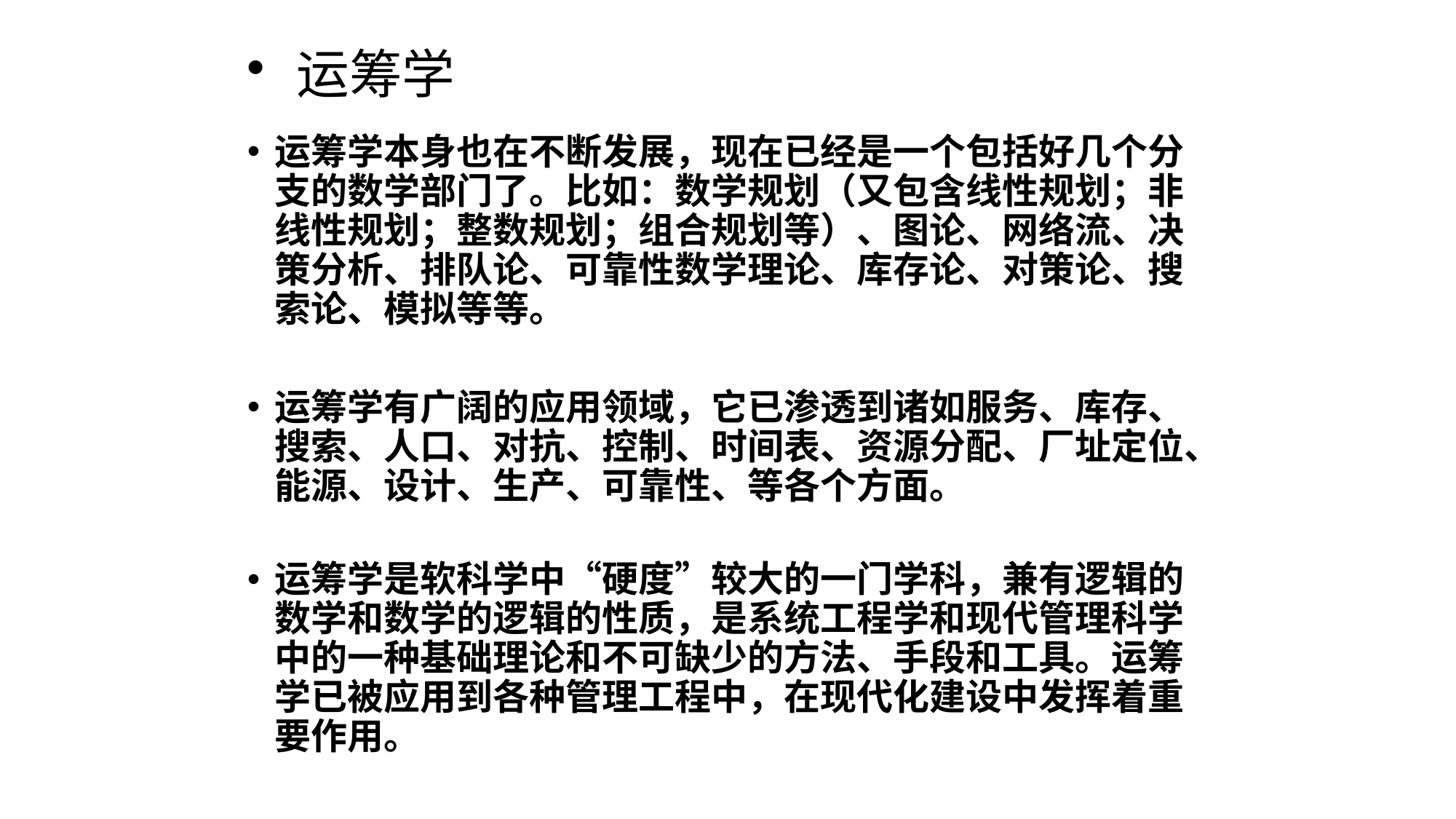

# 运筹学
运筹学本身也在不断发展，现在已经是一个包括好几个分支的数学部门了。比如：数学规划（又包含线性规划；非线性规划；整数规划；组合规划等）、图论、网络流、决策分析、排队论、可靠性数学理论、库存论、对策论、搜索论、模拟等等。
运筹学有广阔的应用领域，它已渗透到诸如服务、库存、搜索、人口、对抗、控制、时间表、资源分配、厂址定位、能源、设计、生产、可靠性、等各个方面。
运筹学是软科学中“硬度”较大的一门学科，兼有逻辑的数学和数学的逻辑的性质，是系统工程学和现代管理科学中的一种基础理论和不可缺少的方法、手段和工具。运筹学已被应用到各种管理工程中，在现代化建设中发挥着重要作用。